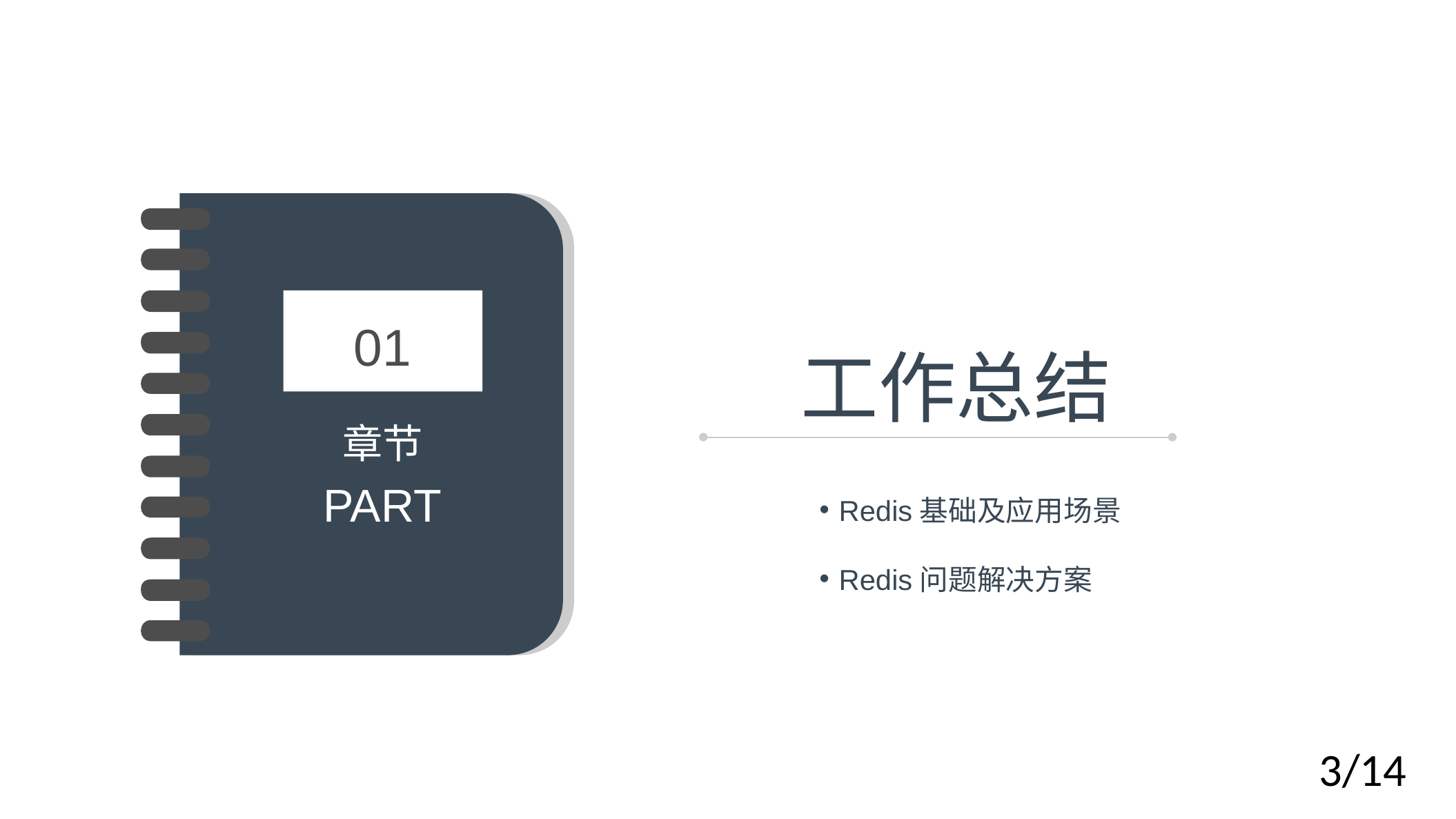

01
章节
PART
工作总结
Redis基础及应用场景

Redis问题解决方案
3/14